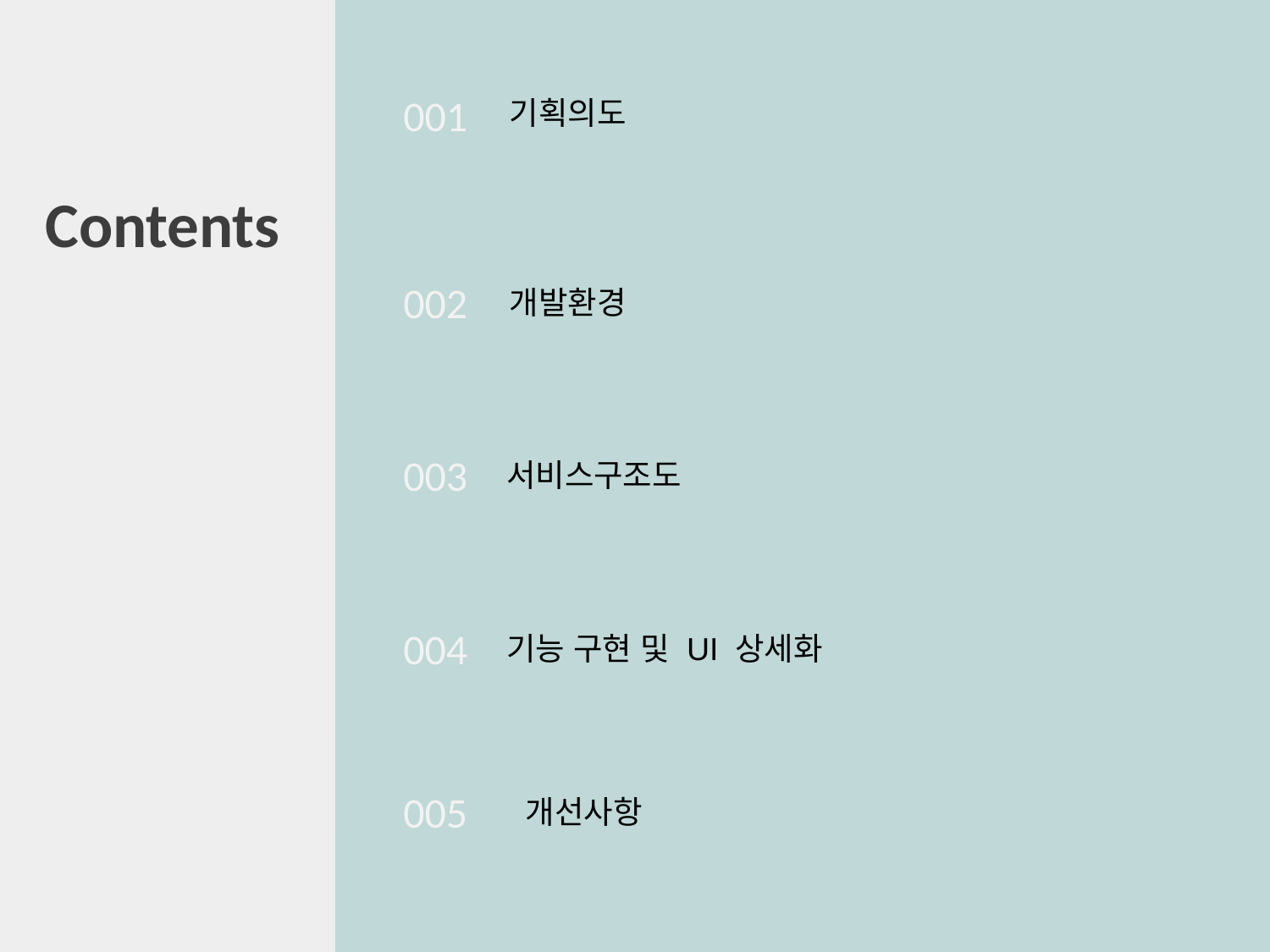

001
002
003
004
005
기획의도
개발환경
서비스구조도
기능 구현 및 UI 상세화
Contents
개선사항